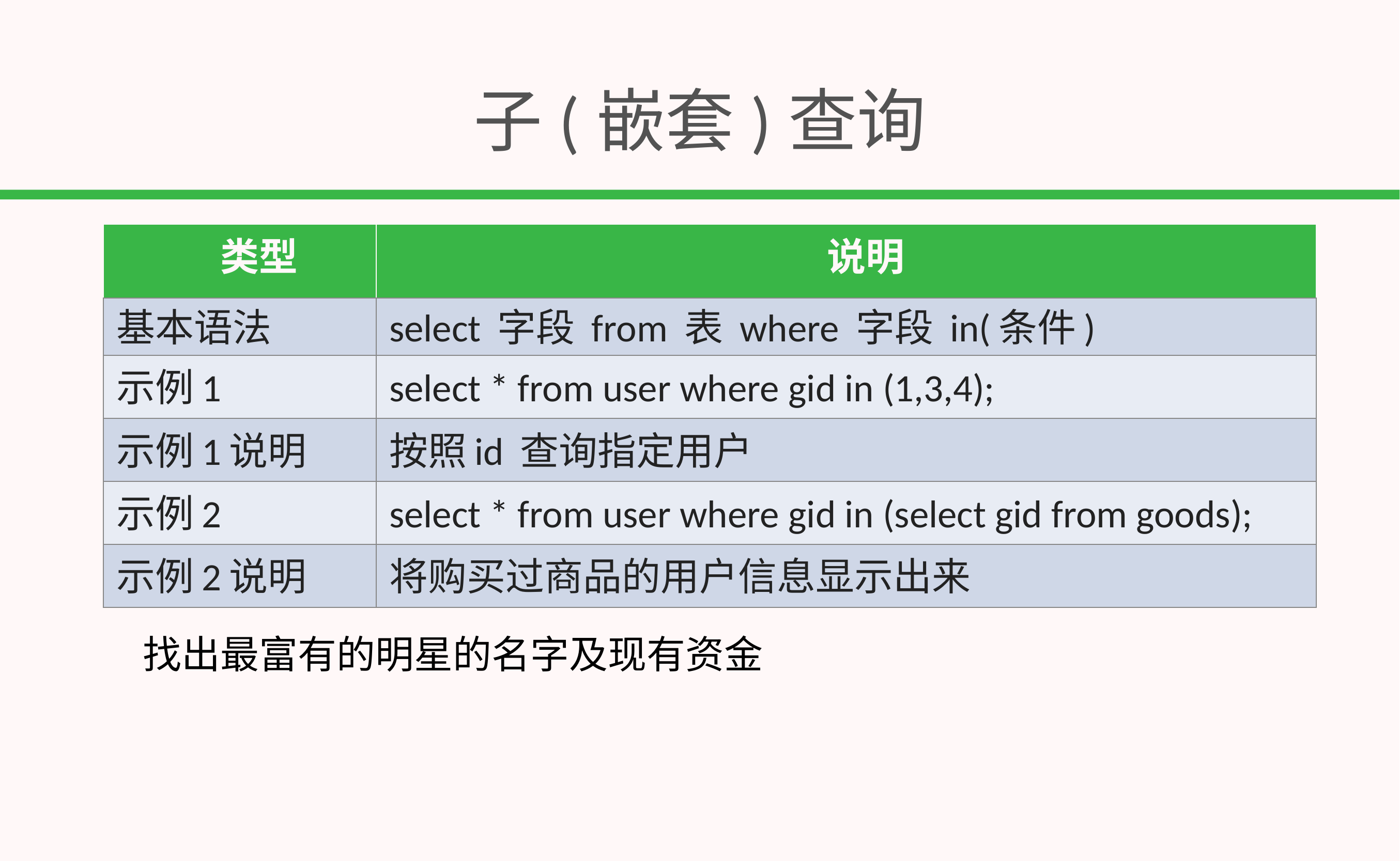

# 子(嵌套)查询
| 类型 | 说明 |
| --- | --- |
| 基本语法 | select 字段 from 表 where 字段 in(条件) |
| 示例1 | select \* from user where gid in (1,3,4); |
| 示例1说明 | 按照id 查询指定用户 |
| 示例2 | select \* from user where gid in (select gid from goods); |
| 示例2说明 | 将购买过商品的用户信息显示出来 |
找出最富有的明星的名字及现有资金